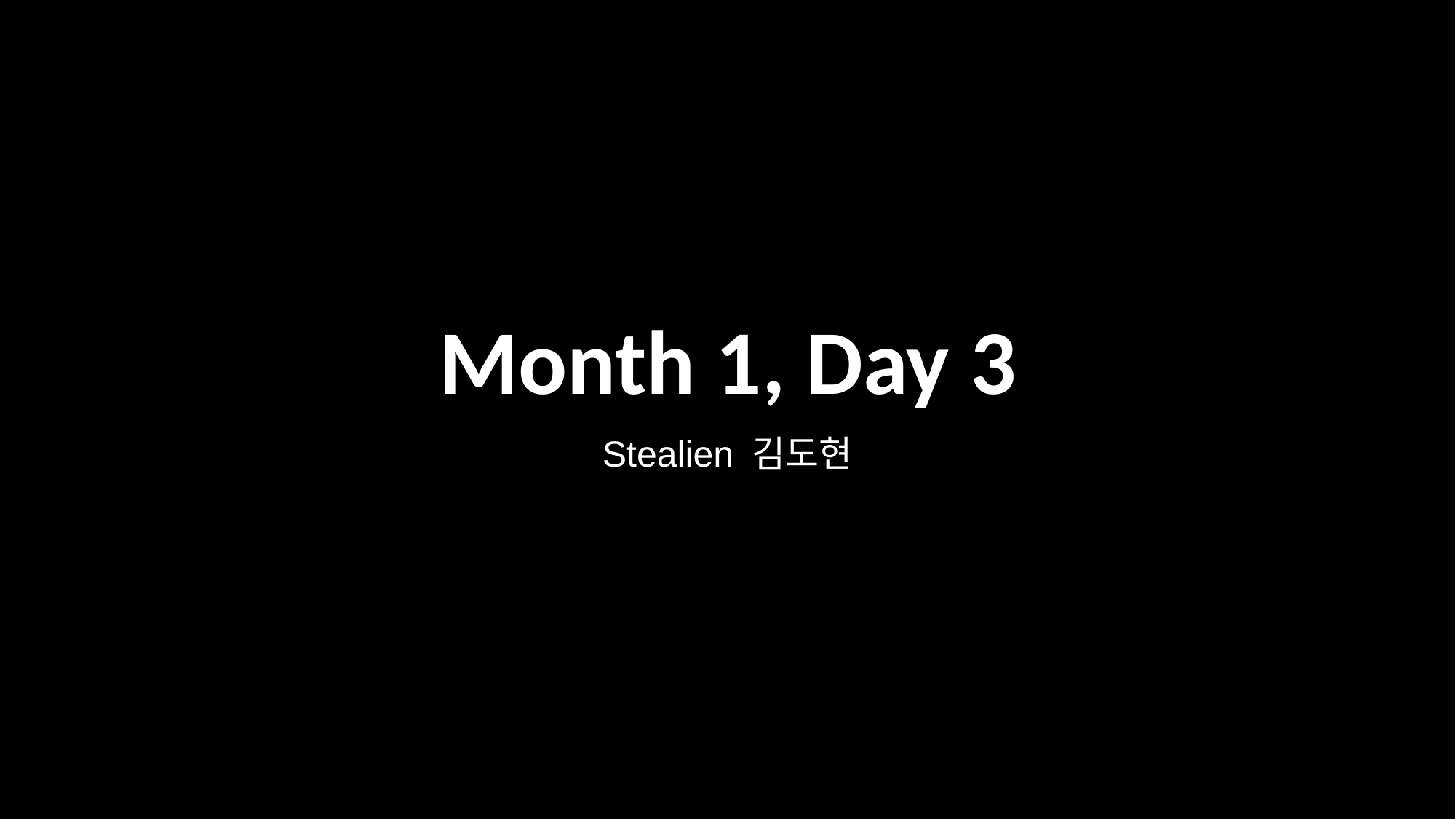

# Month 1, Day 3
Stealien 김도현